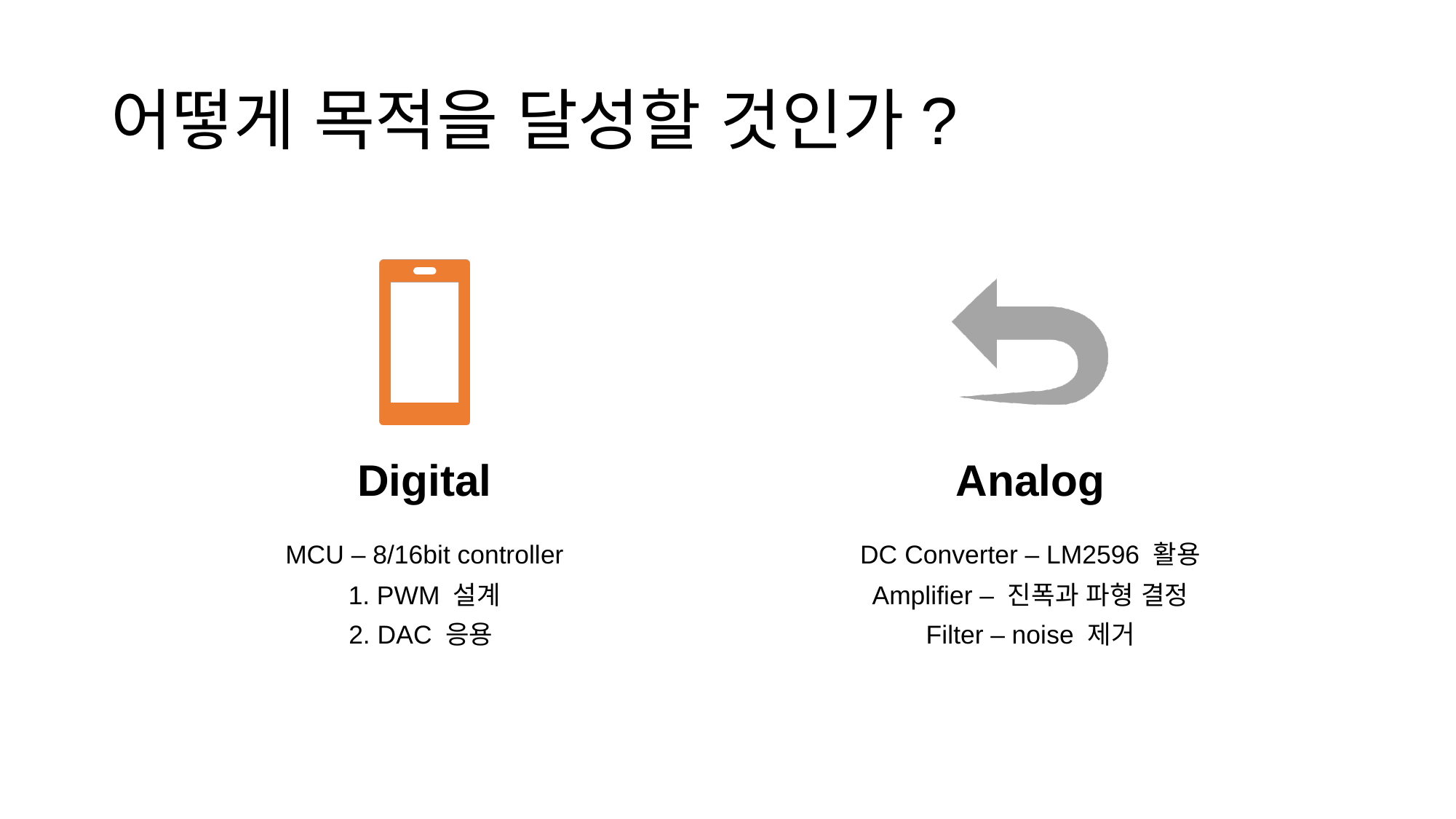

# 어떻게 목적을 달성할 것인가?
Digital
MCU – 8/16bit controller
1. PWM 설계
2. DAC 응용
Analog
DC Converter – LM2596 활용
Amplifier – 진폭과 파형 결정
Filter – noise 제거